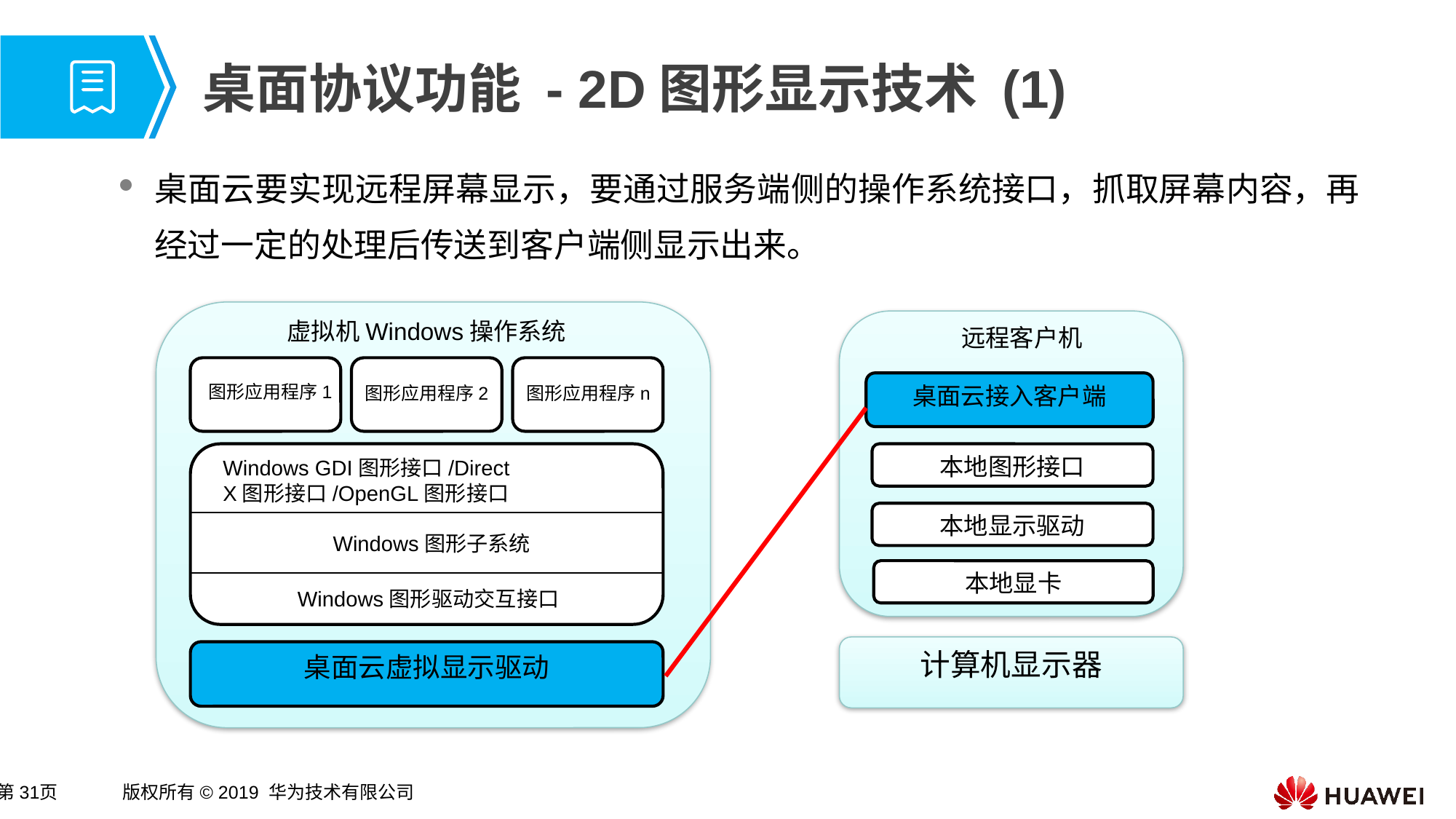

# 桌面协议功能 - 2D图形显示技术 (1)
桌面云要实现远程屏幕显示，要通过服务端侧的操作系统接口，抓取屏幕内容，再经过一定的处理后传送到客户端侧显示出来。

虚拟机Windows操作系统

远程客户机

桌面云接入客户端
图形应用程序1
图形应用程序2
图形应用程序n

本地图形接口
Windows GDI图形接口/Direct X图形接口/OpenGL图形接口
本地显示驱动
Windows图形子系统
本地显卡
Windows图形驱动交互接口
计算机显示器
桌面云虚拟显示驱动